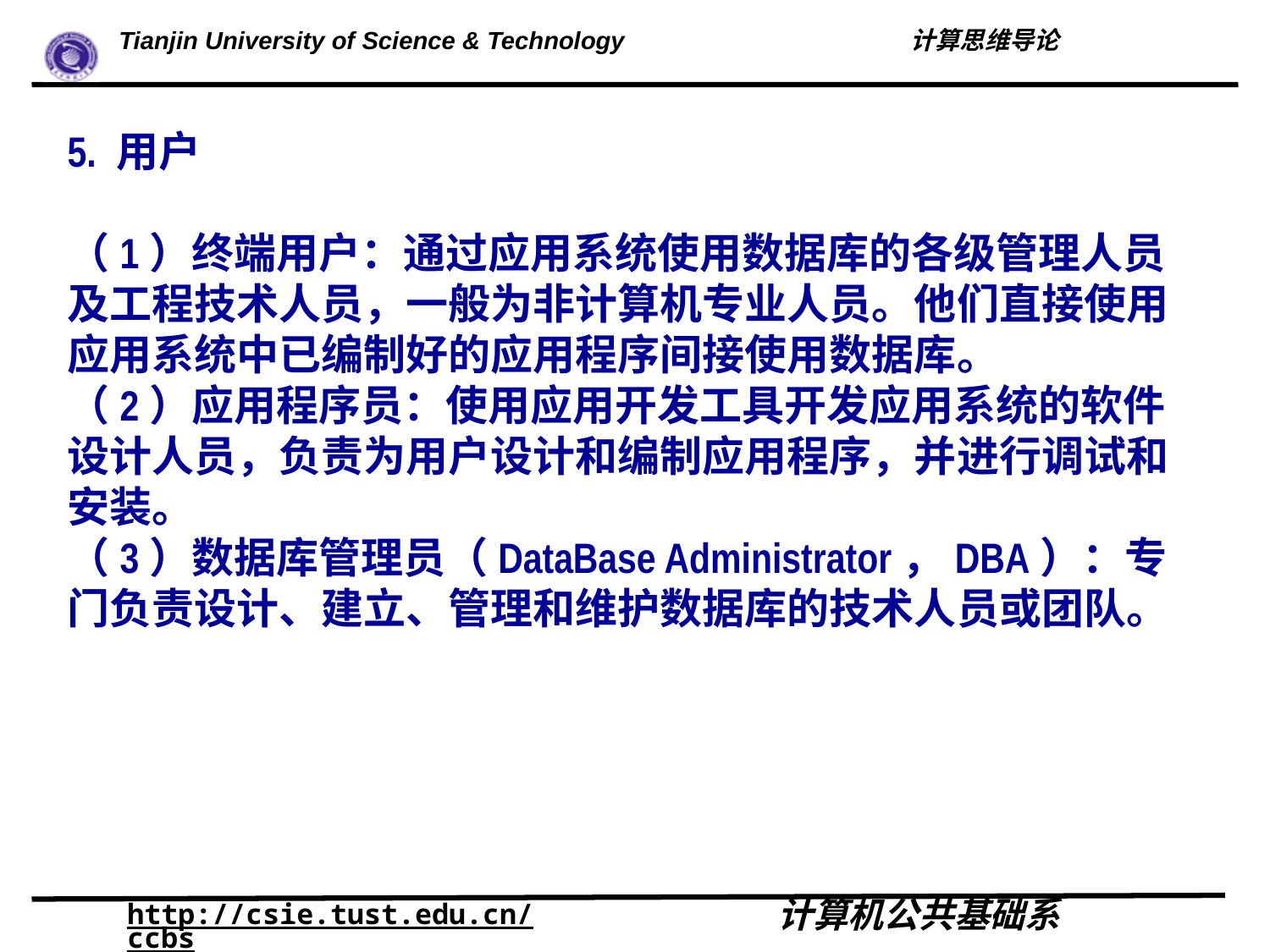

5. 用户

（1）终端用户：通过应用系统使用数据库的各级管理人员及工程技术人员，一般为非计算机专业人员。他们直接使用应用系统中已编制好的应用程序间接使用数据库。
（2）应用程序员：使用应用开发工具开发应用系统的软件设计人员，负责为用户设计和编制应用程序，并进行调试和安装。
（3）数据库管理员（DataBase Administrator，DBA）：专门负责设计、建立、管理和维护数据库的技术人员或团队。